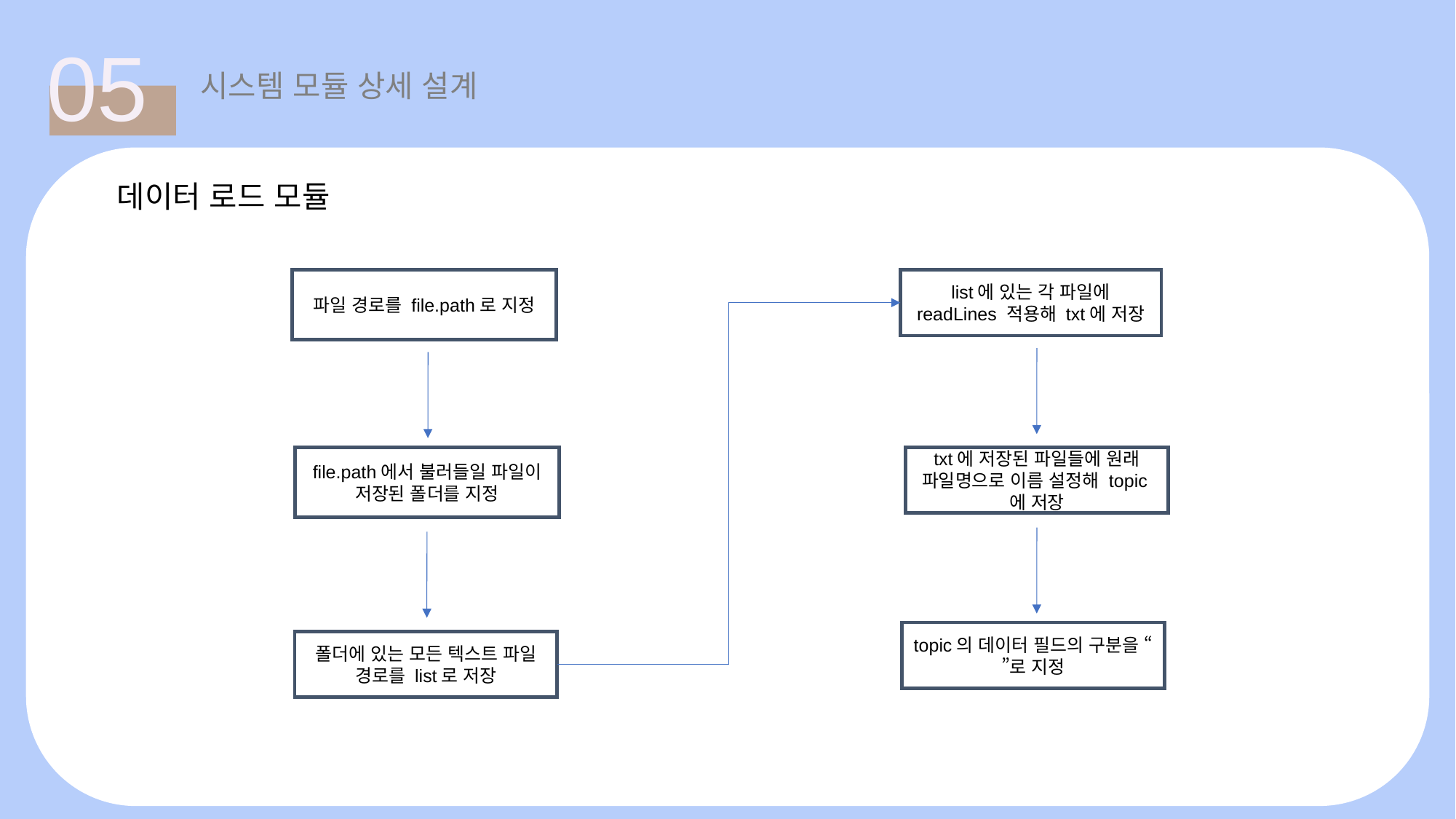

05
시스템 모듈 상세 설계

데이터 로드 모듈
파일 경로를 file.path로 지정
list에 있는 각 파일에 readLines 적용해 txt에 저장
txt에 저장된 파일들에 원래 파일명으로 이름 설정해 topic에 저장
file.path에서 불러들일 파일이 저장된 폴더를 지정
topic의 데이터 필드의 구분을 “ ”로 지정
폴더에 있는 모든 텍스트 파일 경로를 list로 저장